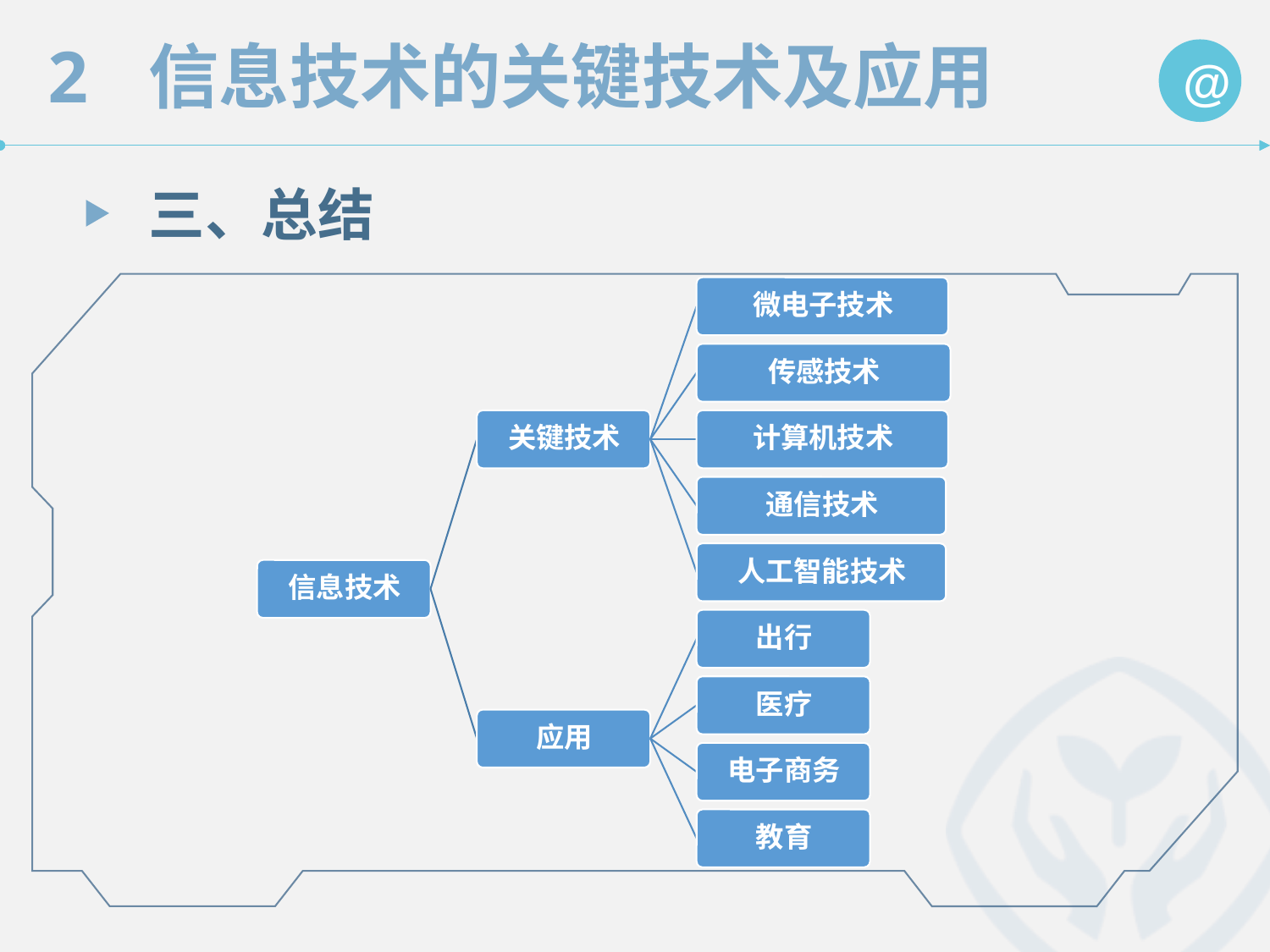

三、总结

信息技术

关键技术

微电子技术

传感技术

计算机技术

通信技术

人工智能技术

应用

出行

医疗

电子商务

教育